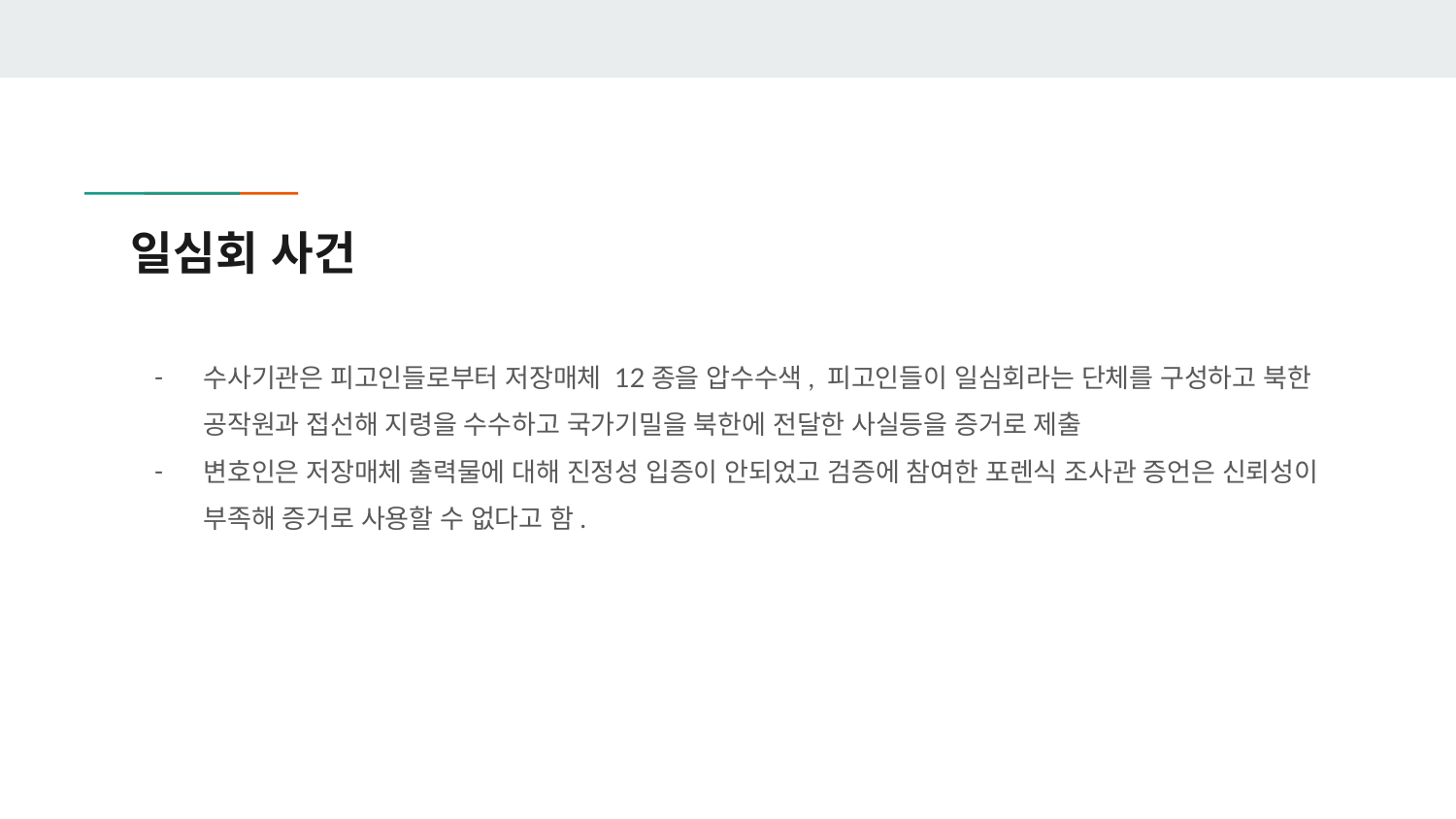

# 일심회 사건
수사기관은 피고인들로부터 저장매체 12종을 압수수색, 피고인들이 일심회라는 단체를 구성하고 북한 공작원과 접선해 지령을 수수하고 국가기밀을 북한에 전달한 사실등을 증거로 제출
변호인은 저장매체 출력물에 대해 진정성 입증이 안되었고 검증에 참여한 포렌식 조사관 증언은 신뢰성이 부족해 증거로 사용할 수 없다고 함.